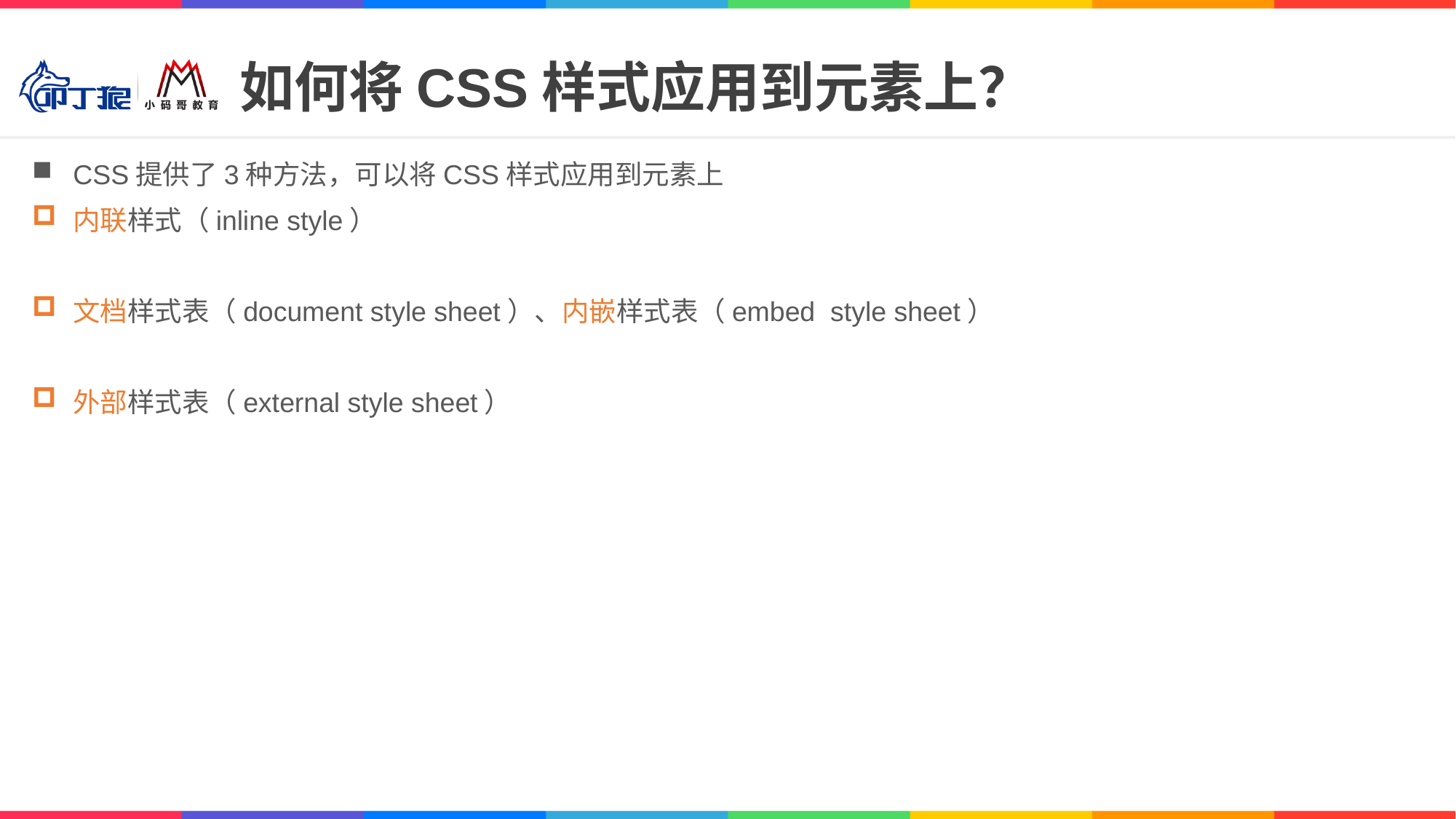

# 如何将CSS样式应用到元素上？
CSS提供了3种方法，可以将CSS样式应用到元素上
内联样式（inline style）

文档样式表（document style sheet）、内嵌样式表（embed  style sheet）

外部样式表（external style sheet）